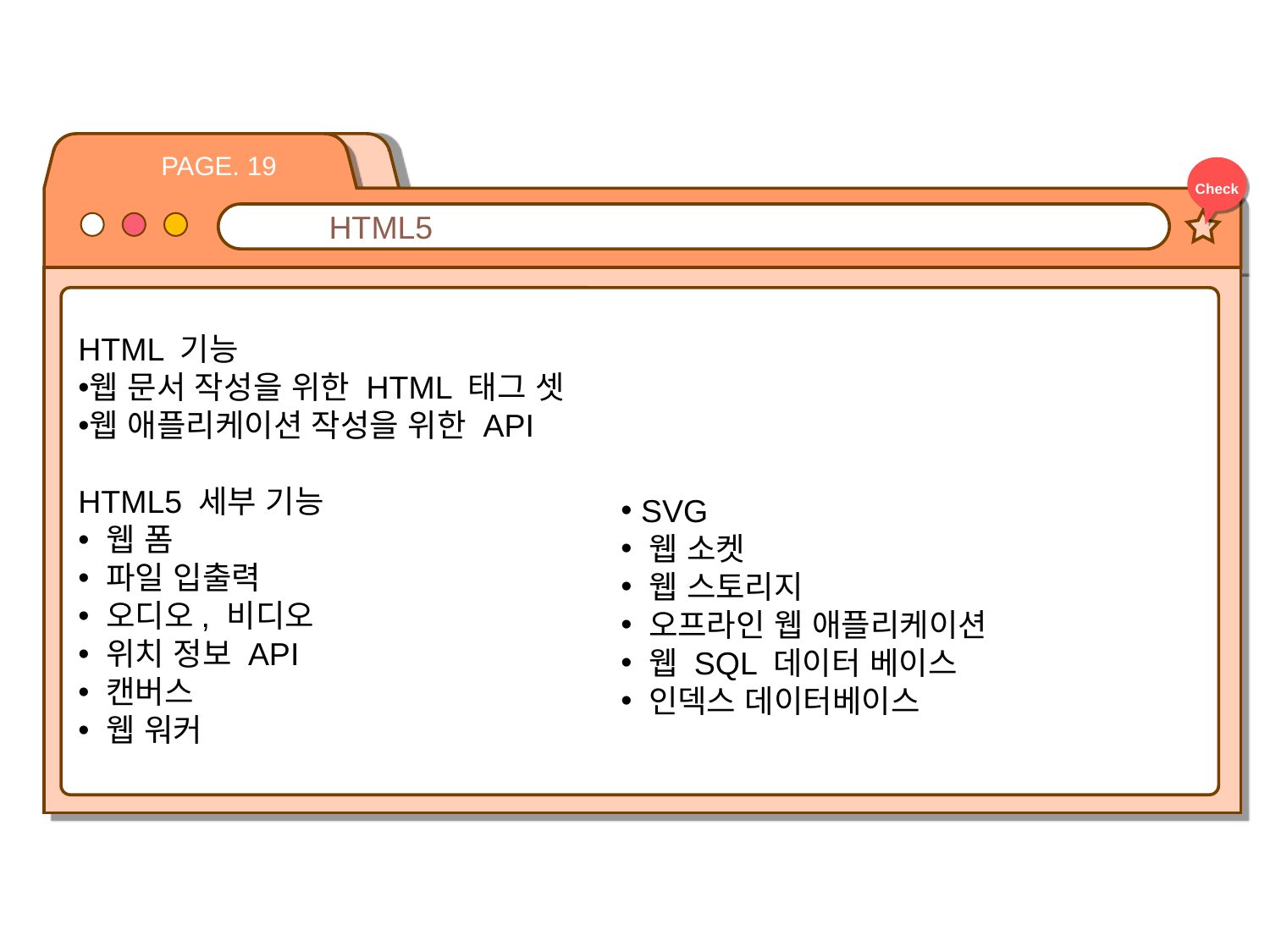

PAGE. 19
Check
🖥️ HTML5

웹 워커
SVG
웹 소켓
웹 스토리지
오프라인 웹 애플리케이션
웹 SQL 데이터 베이스
인덱스 데이터베이스
HTML 기능
웹 문서 작성을 위한 HTML 태그 셋
웹 애플리케이션 작성을 위한 API

HTML5 세부 기능
 웹 폼
 파일 입출력
 오디오, 비디오
 위치 정보 API
 캔버스
 웹 워커

 SVG
 웹 소켓
 웹 스토리지
 오프라인 웹 애플리케이션
 웹 SQL 데이터 베이스
 인덱스 데이터베이스